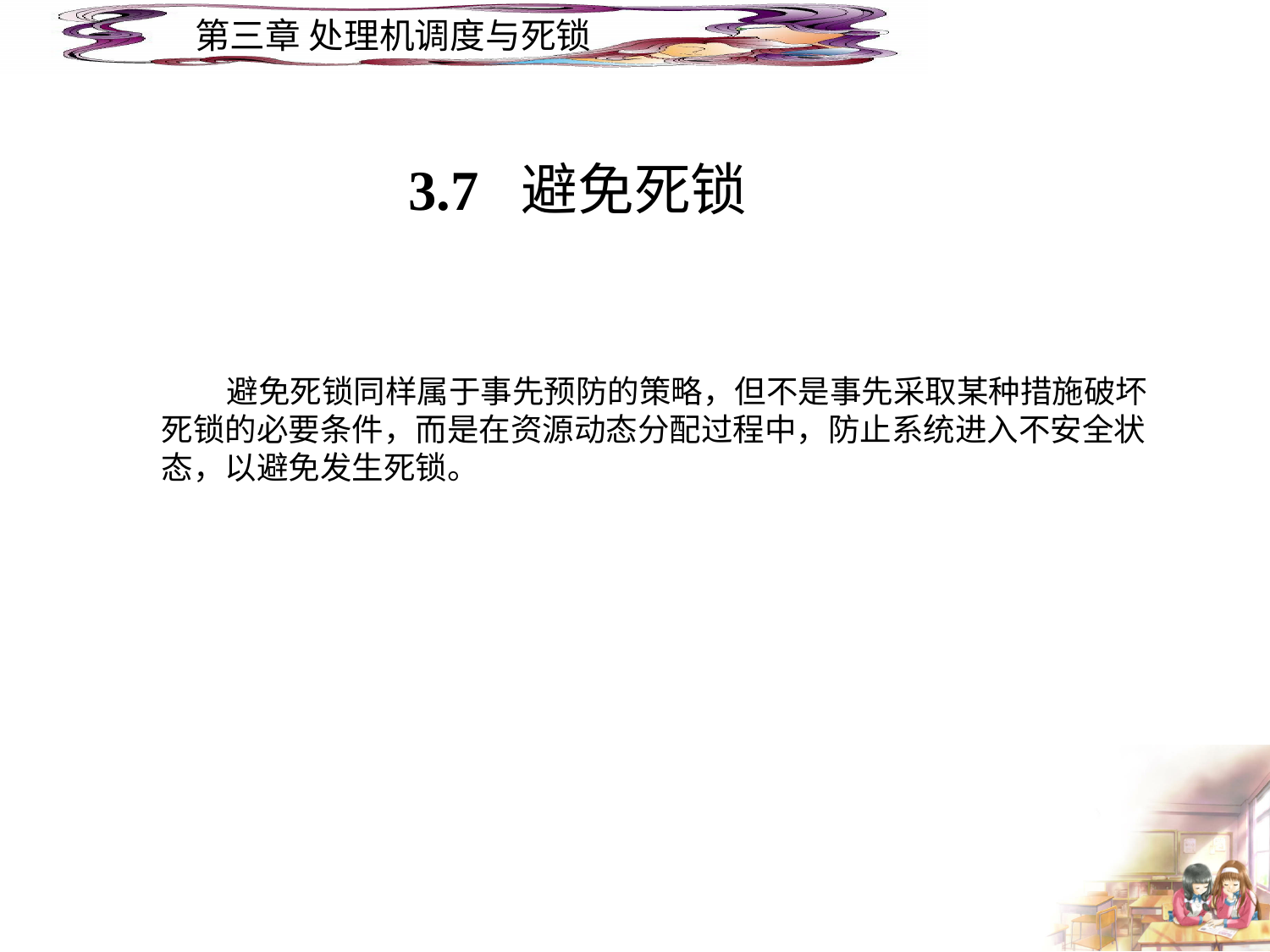

3.7  避免死锁

        避免死锁同样属于事先预防的策略，但不是事先采取某种措施破坏死锁的必要条件，而是在资源动态分配过程中，防止系统进入不安全状态，以避免发生死锁。